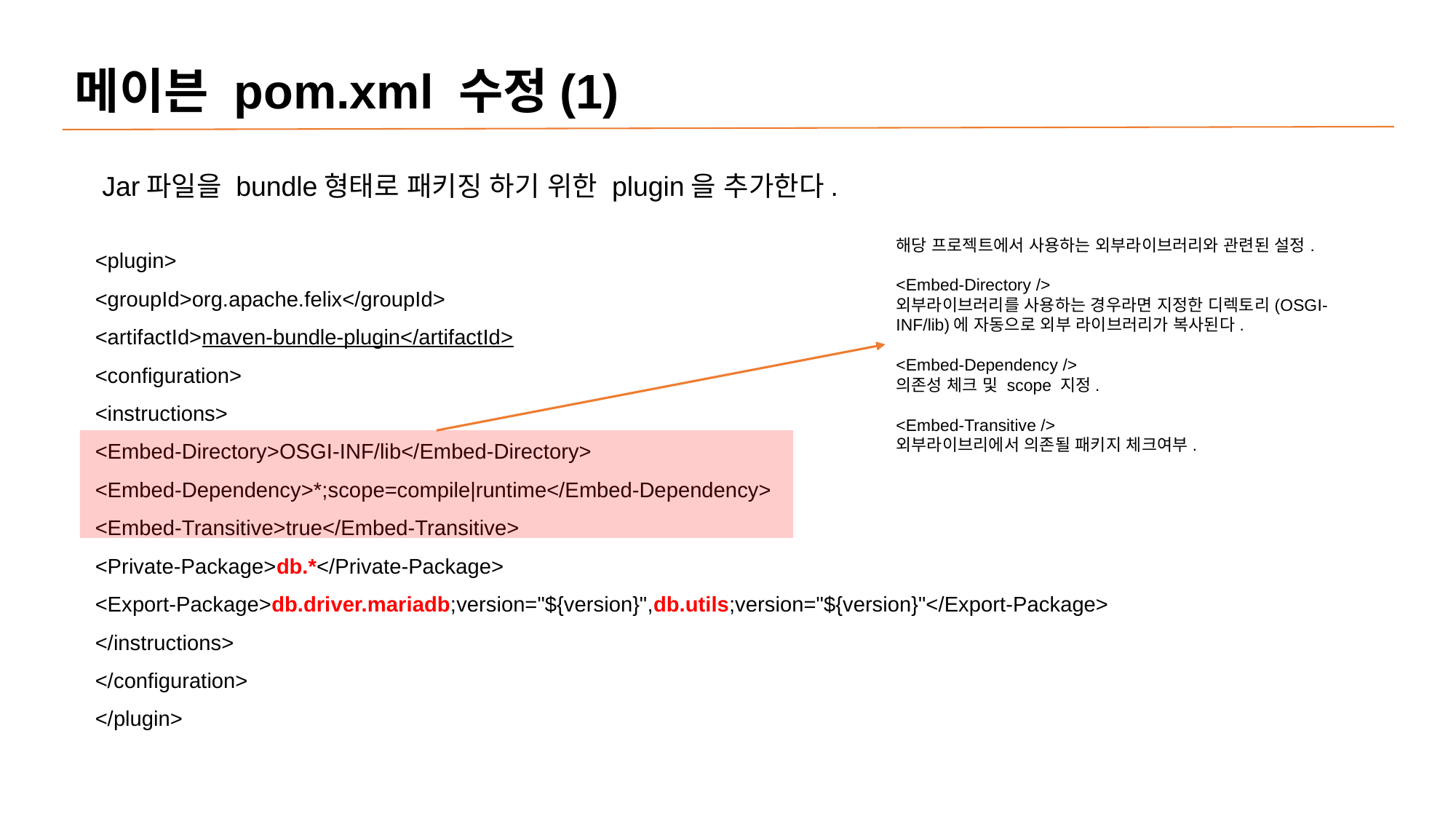

메이븐 pom.xml 수정(1)
Jar파일을 bundle형태로 패키징 하기 위한 plugin을 추가한다.
<plugin>
<groupId>org.apache.felix</groupId>
<artifactId>maven-bundle-plugin</artifactId>
<configuration>
<instructions>
<Embed-Directory>OSGI-INF/lib</Embed-Directory>
<Embed-Dependency>*;scope=compile|runtime</Embed-Dependency>
<Embed-Transitive>true</Embed-Transitive>
<Private-Package>db.*</Private-Package>
<Export-Package>db.driver.mariadb;version="${version}",db.utils;version="${version}"</Export-Package>
</instructions>
</configuration>
</plugin>
해당 프로젝트에서 사용하는 외부라이브러리와 관련된 설정.

<Embed-Directory />
외부라이브러리를 사용하는 경우라면 지정한 디렉토리(OSGI-INF/lib)에 자동으로 외부 라이브러리가 복사된다.

<Embed-Dependency />
의존성 체크 및 scope 지정.

<Embed-Transitive />
외부라이브리에서 의존될 패키지 체크여부.